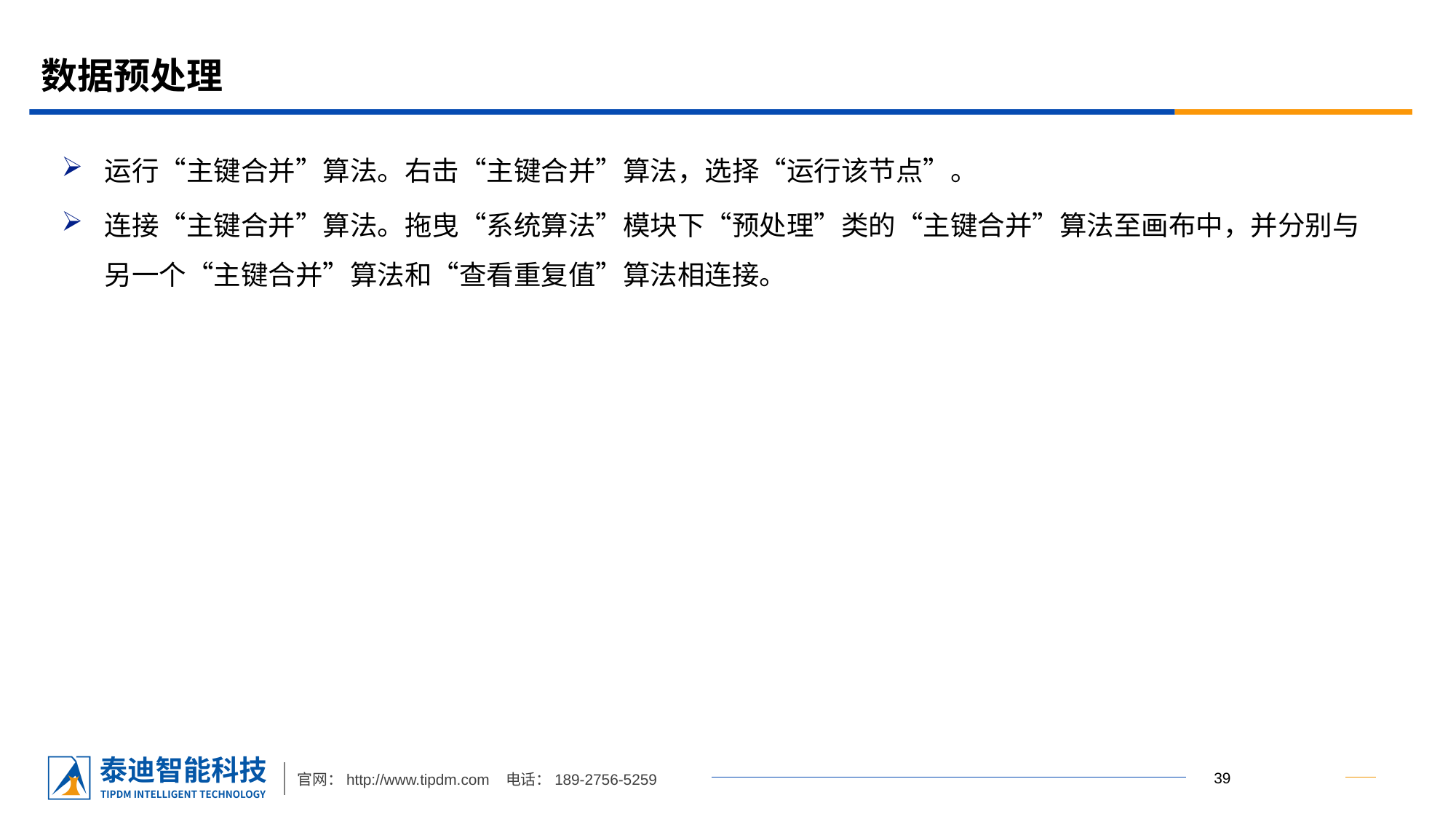

# 数据预处理
运行“主键合并”算法。右击“主键合并”算法，选择“运行该节点”。
连接“主键合并”算法。拖曳“系统算法”模块下“预处理”类的“主键合并”算法至画布中，并分别与另一个“主键合并”算法和“查看重复值”算法相连接。